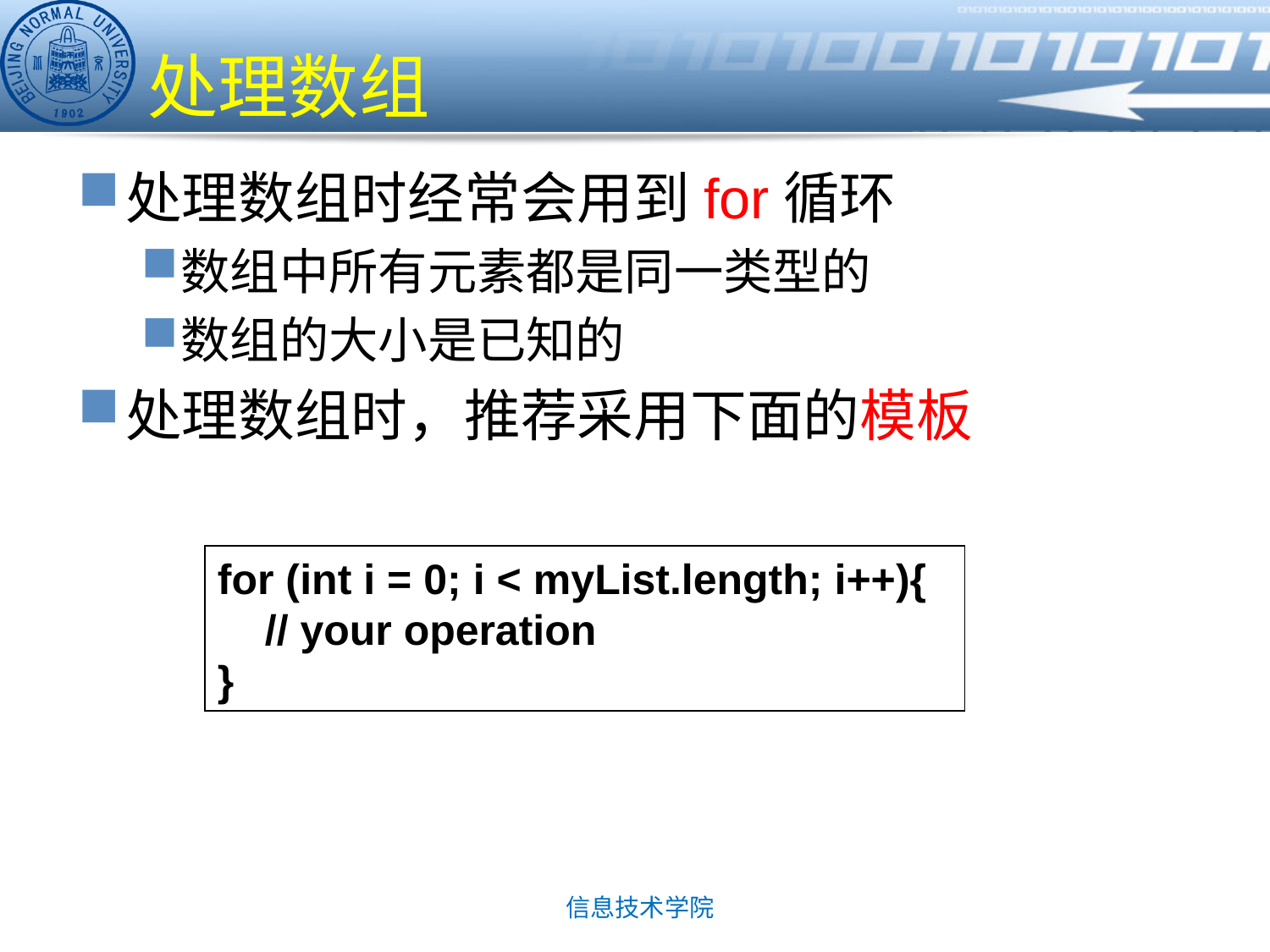

# 处理数组
处理数组时经常会用到for循环
数组中所有元素都是同一类型的
数组的大小是已知的
处理数组时，推荐采用下面的模板
for (int i = 0; i < myList.length; i++){
    // your operation
}
10